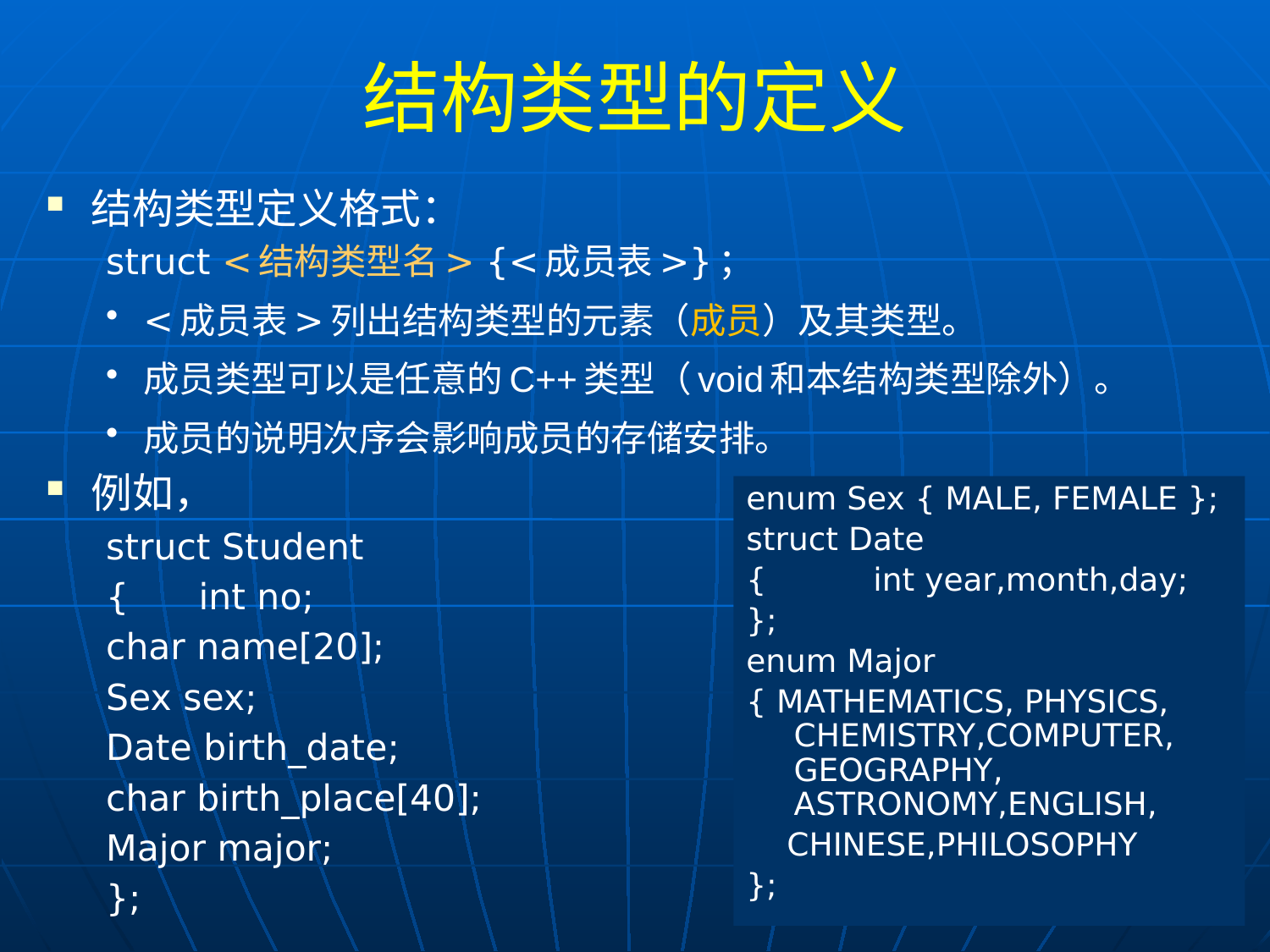

# 结构类型的定义
结构类型定义格式：
struct <结构类型名> {<成员表>}；
<成员表>列出结构类型的元素（成员）及其类型。
成员类型可以是任意的C++类型（void和本结构类型除外）。
成员的说明次序会影响成员的存储安排。
例如，
struct Student
{	int no;
	char name[20];
	Sex sex;
	Date birth_date;
	char birth_place[40];
	Major major;
};
enum Sex { MALE, FEMALE };
struct Date
{	int year,month,day;
};
enum Major
{ MATHEMATICS, PHYSICS, CHEMISTRY,COMPUTER, GEOGRAPHY,  ASTRONOMY,ENGLISH,
    CHINESE,PHILOSOPHY
};